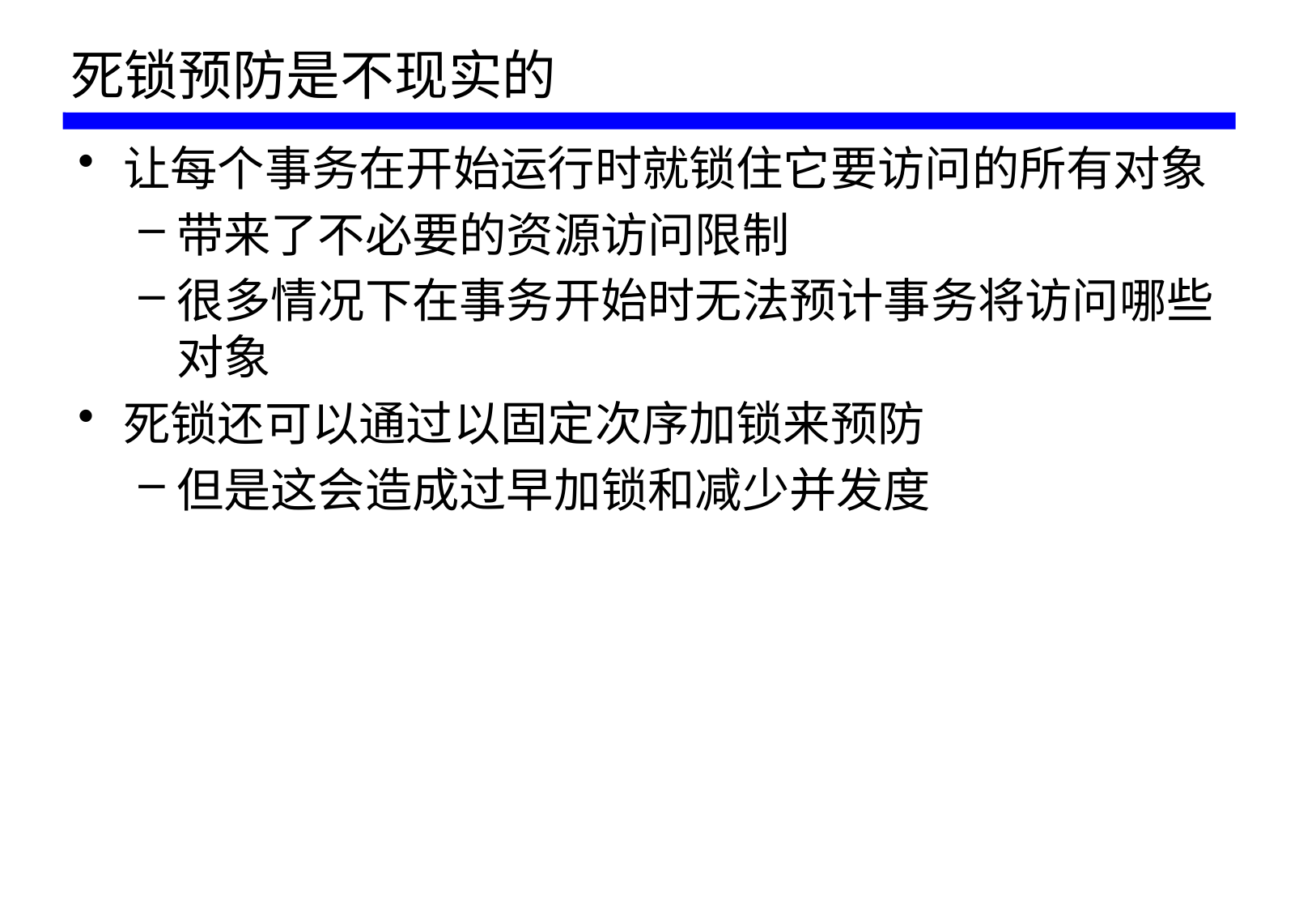

# 死锁预防是不现实的
让每个事务在开始运行时就锁住它要访问的所有对象
带来了不必要的资源访问限制
很多情况下在事务开始时无法预计事务将访问哪些对象
死锁还可以通过以固定次序加锁来预防
但是这会造成过早加锁和减少并发度